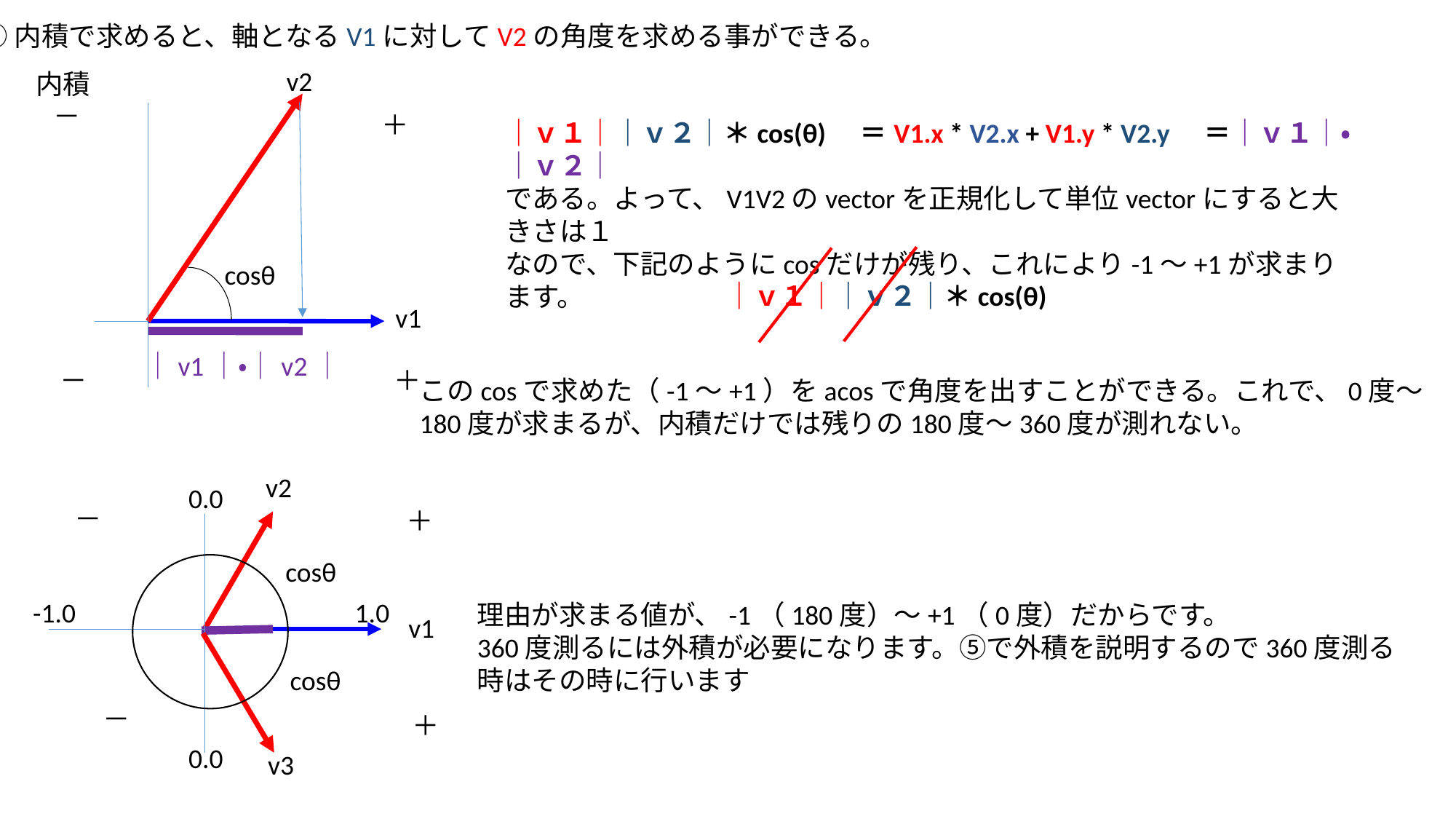

②内積で求めると、軸となるV1に対してV2の角度を求める事ができる。
v2
内積
－

＋
｜ｖ１｜｜ｖ２｜＊cos(θ)　＝V1.x * V2.x + V1.y * V2.y　＝｜ｖ１｜・｜ｖ２｜
である。よって、V1V2のvectorを正規化して単位vectorにすると大きさは１
なので、下記のようにcosだけが残り、これにより-1～+1が求まります。
cosθ

｜ｖ１｜｜ｖ２｜＊cos(θ)
v1

｜v1｜・｜v2｜
－
＋
このcosで求めた（-1～+1）をacosで角度を出すことができる。これで、0度～
180度が求まるが、内積だけでは残りの180度～360度が測れない。
v2
0.0
－
＋

cosθ

-1.0
1.0
理由が求まる値が、-1（180度）～+1（0度）だからです。
360度測るには外積が必要になります。⑤で外積を説明するので360度測る
時はその時に行います
v1

cosθ
－
＋
0.0
v3